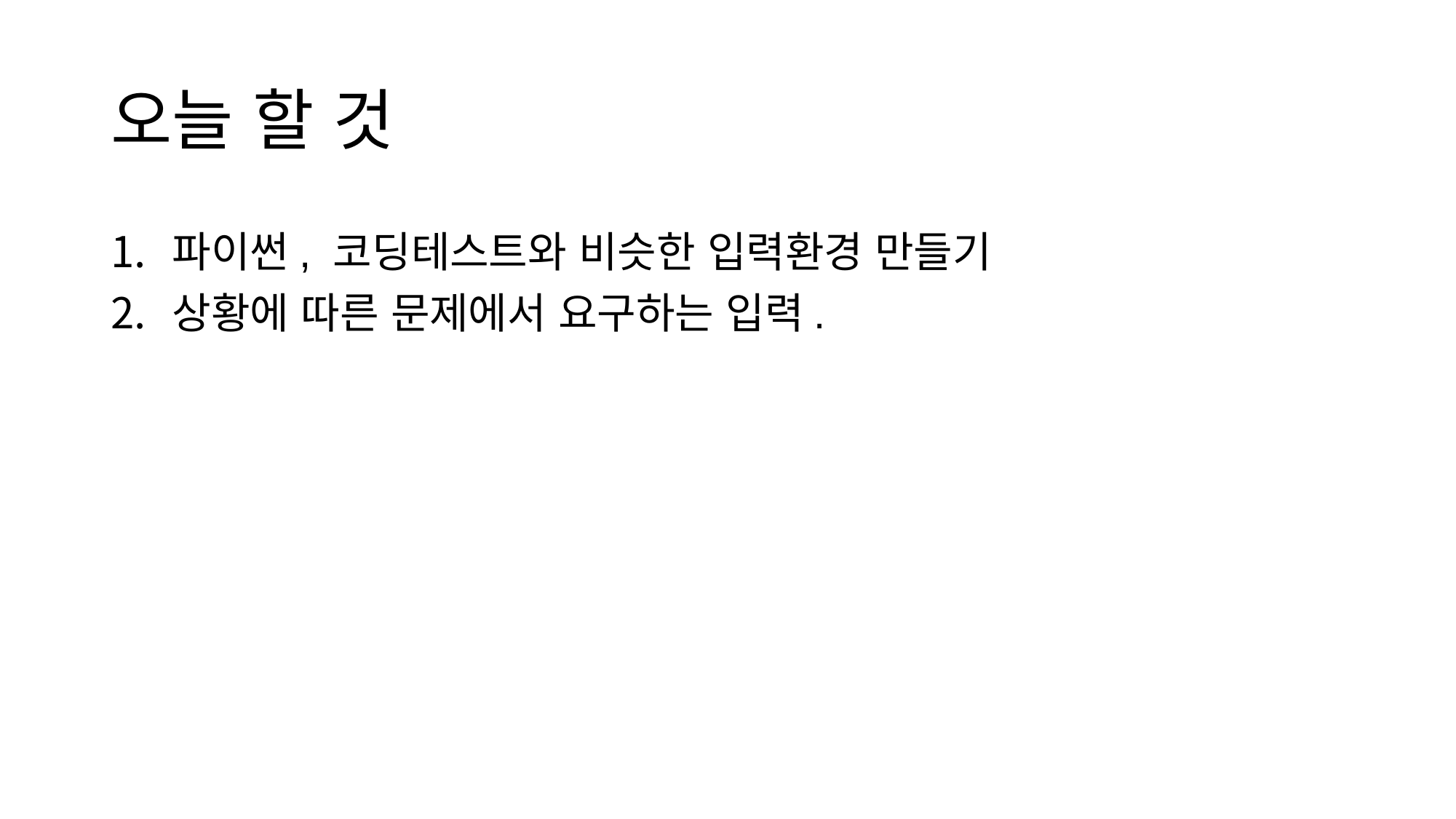

# 오늘 할 것
파이썬, 코딩테스트와 비슷한 입력환경 만들기
상황에 따른 문제에서 요구하는 입력.